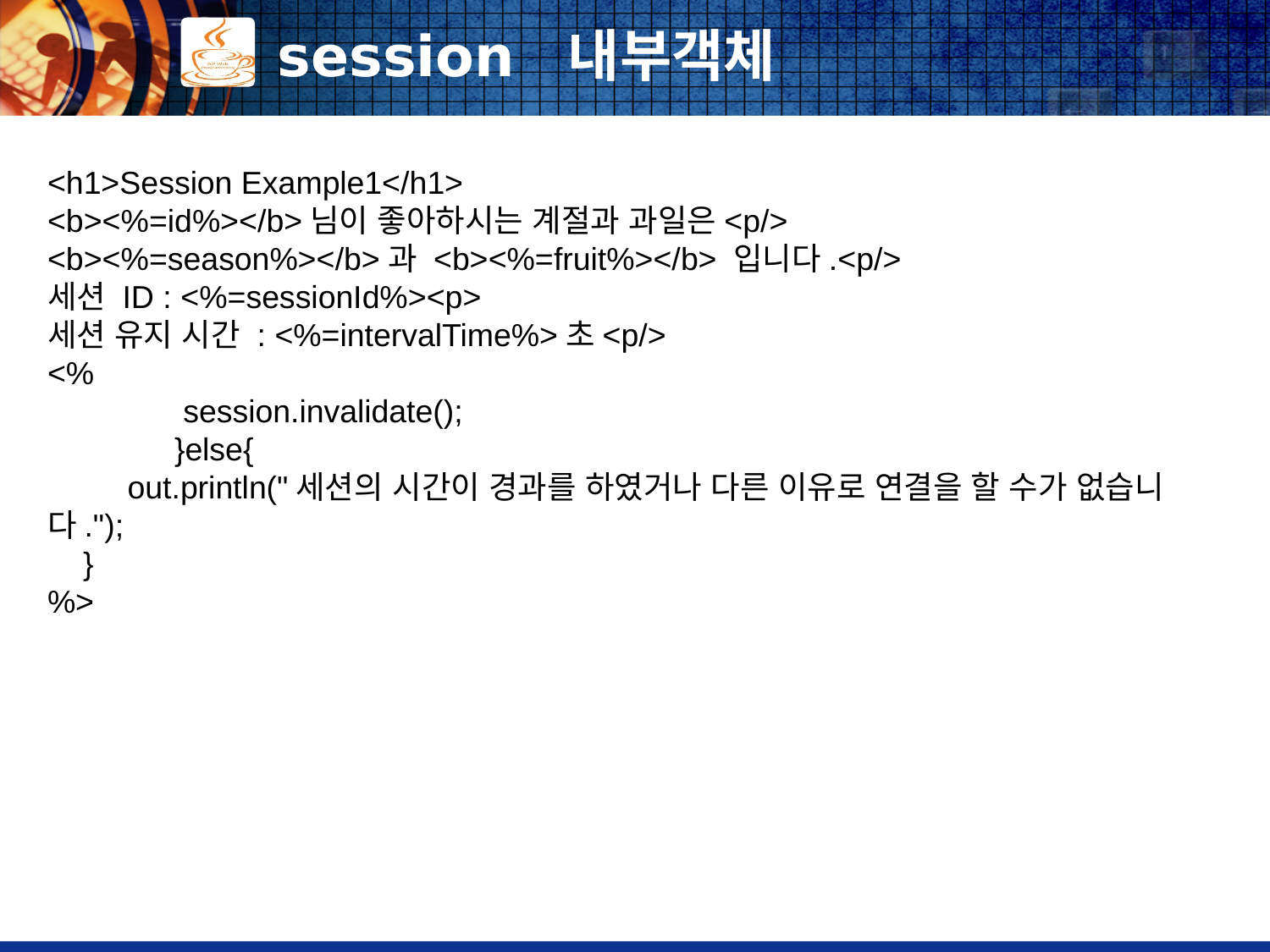

# session  내부객체
<h1>Session Example1</h1>
<b><%=id%></b>님이 좋아하시는 계절과 과일은<p/>
<b><%=season%></b>과 <b><%=fruit%></b> 입니다.<p/>
세션 ID : <%=sessionId%><p>
세션 유지 시간 : <%=intervalTime%>초<p/>
<%
	 session.invalidate();
	}else{
         out.println("세션의 시간이 경과를 하였거나 다른 이유로 연결을 할 수가 없습니다.");
    }
%>